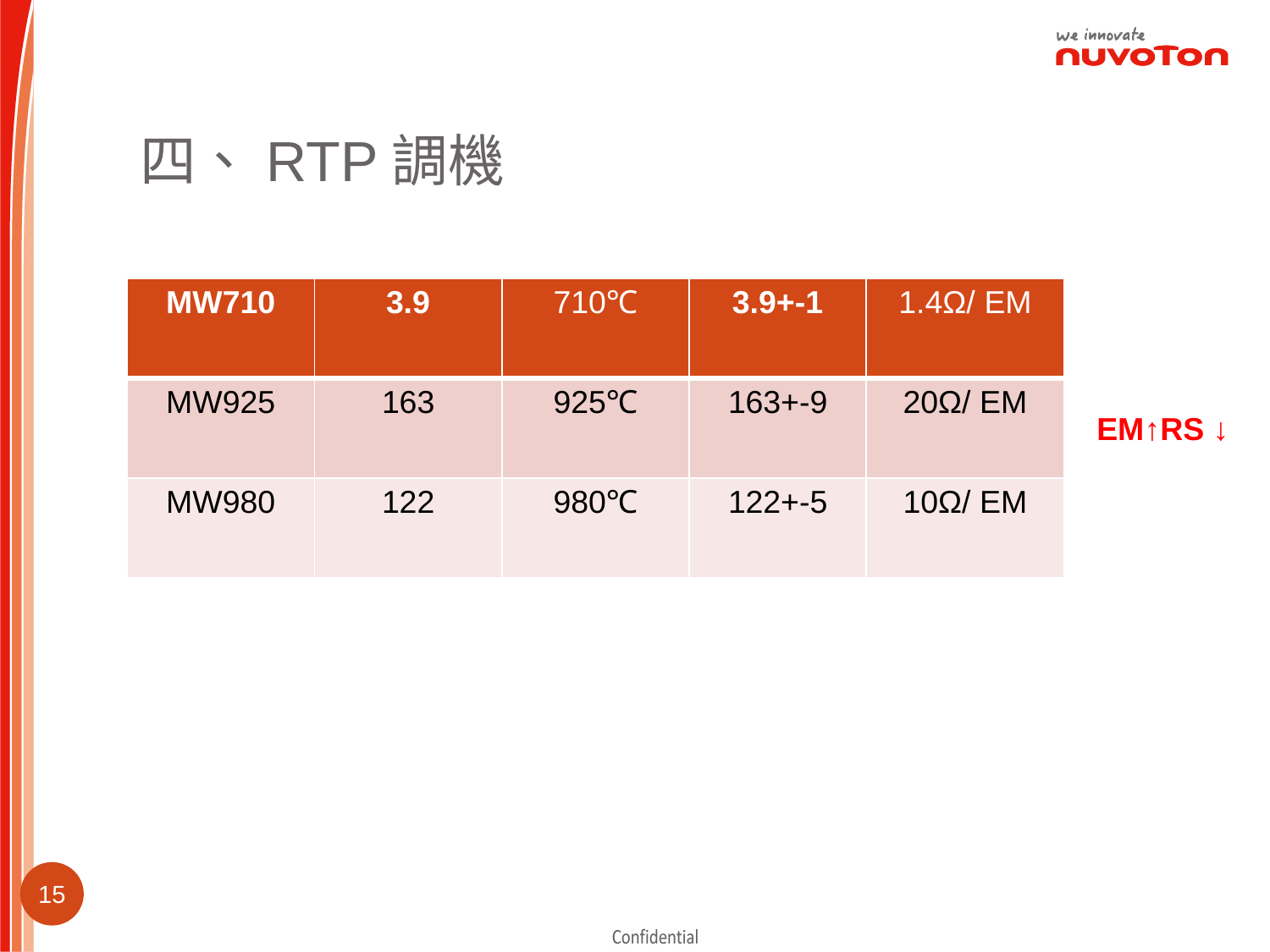

# 四、RTP調機

| MW710 | 3.9 | 710℃ | 3.9+-1 | 1.4Ω/ EM |
| --- | --- | --- | --- | --- |
| MW925 | 163 | 925℃ | 163+-9 | 20Ω/ EM |
| MW980 | 122 | 980℃ | 122+-5 | 10Ω/ EM |
EM↑RS ↓

15